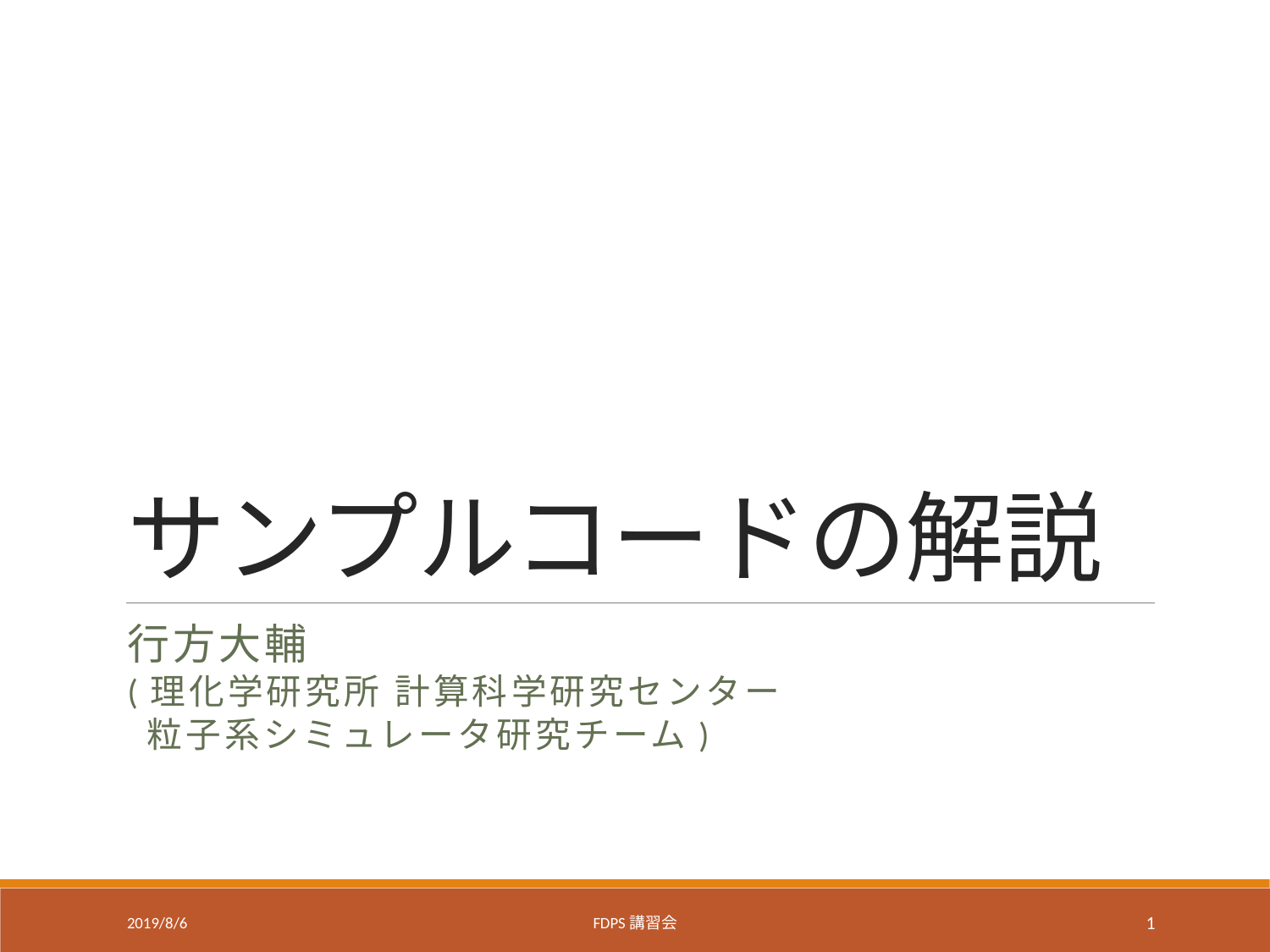

# サンプルコードの解説
行方大輔
(理化学研究所 計算科学研究センター
 粒子系シミュレータ研究チーム)
2019/8/6
FDPS講習会
1